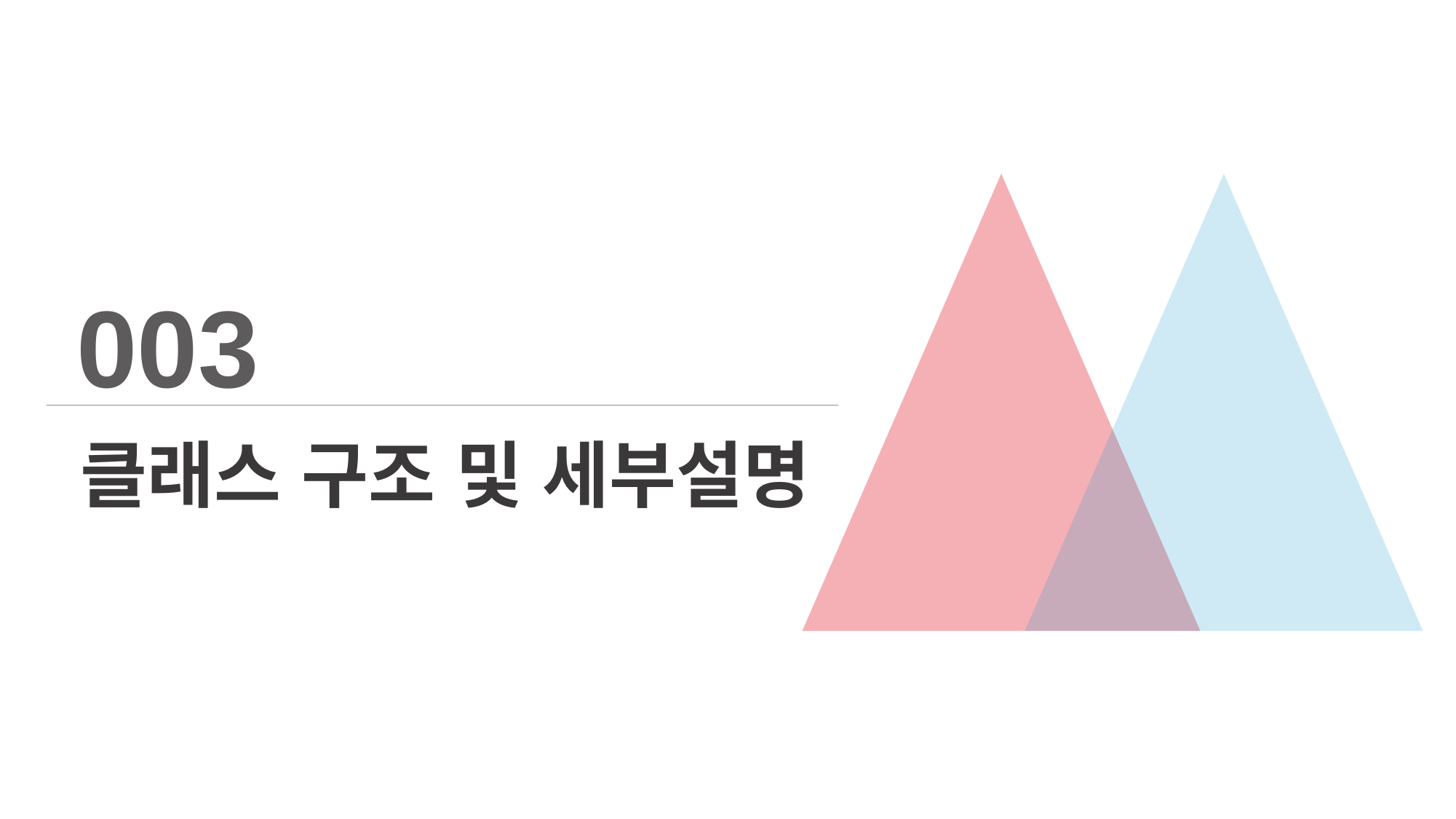

003
클래스 구조 및 세부설명

Copyrightⓒ. Saebyeol Yu. All Rights Reserved.